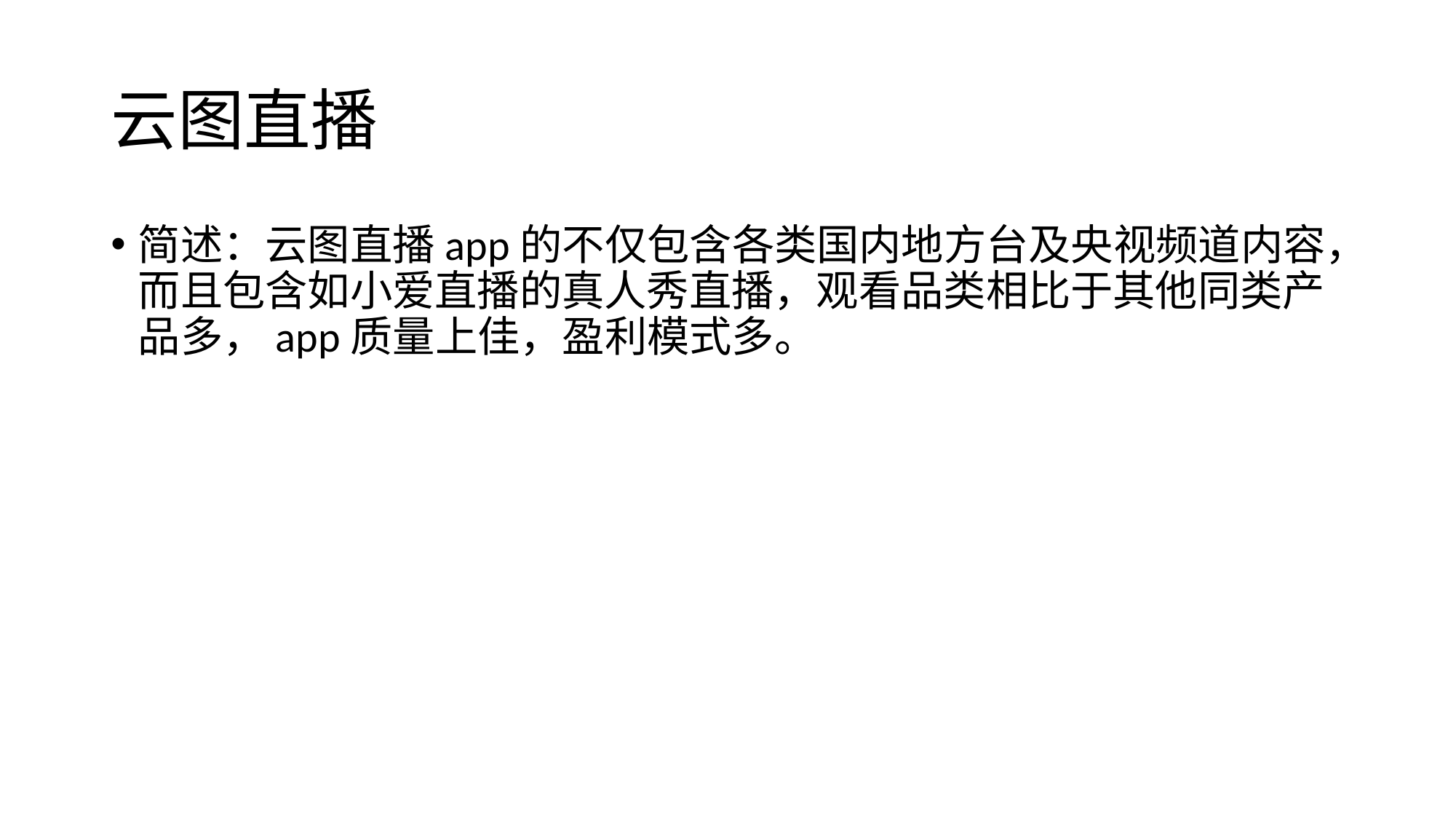

# 云图直播
简述：云图直播app的不仅包含各类国内地方台及央视频道内容，而且包含如小爱直播的真人秀直播，观看品类相比于其他同类产品多，app质量上佳，盈利模式多。